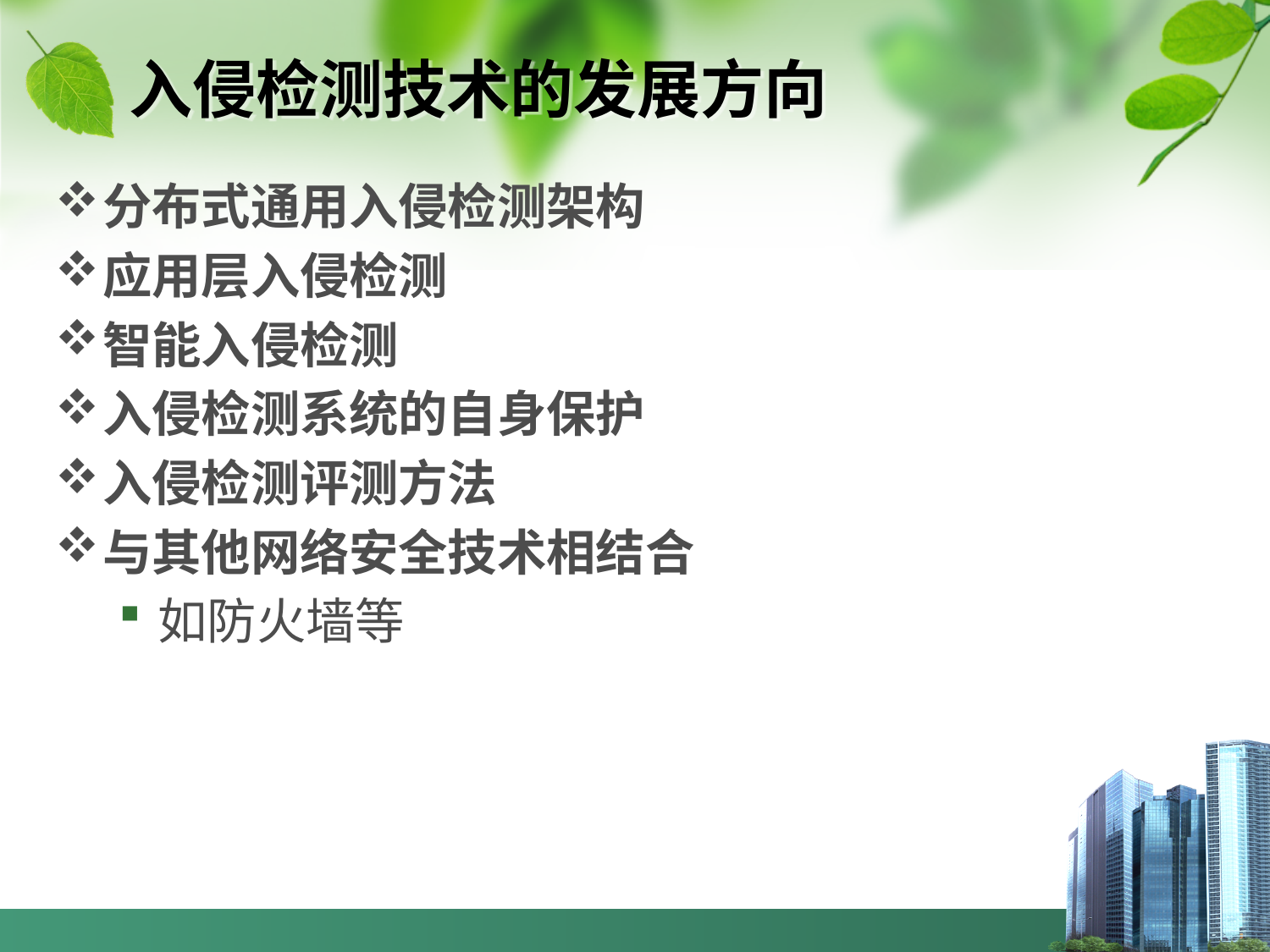

# 入侵检测技术的发展方向
分布式通用入侵检测架构
应用层入侵检测
智能入侵检测
入侵检测系统的自身保护
入侵检测评测方法
与其他网络安全技术相结合
如防火墙等